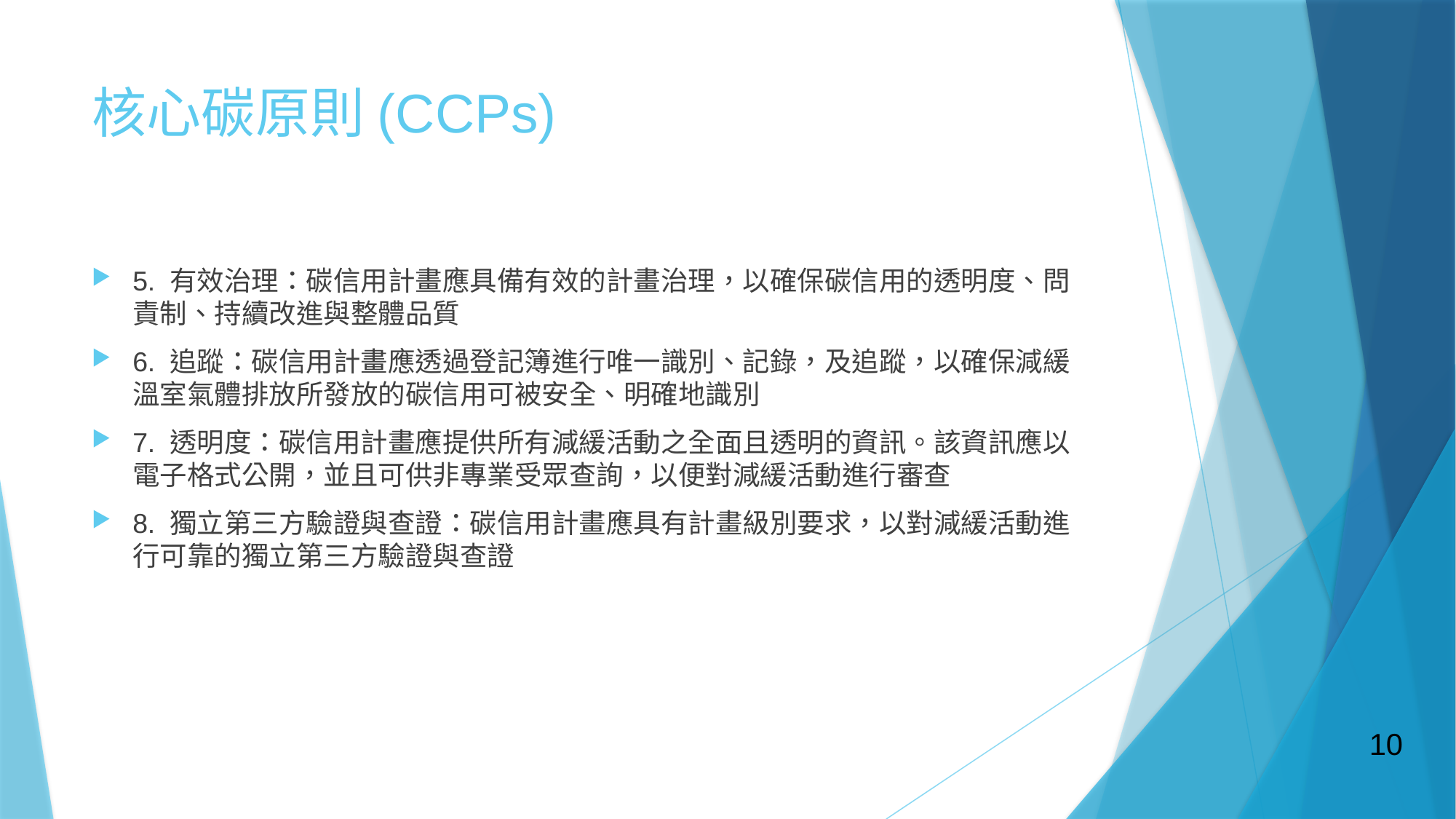

# 核心碳原則(CCPs)
5. 有效治理：碳信用計畫應具備有效的計畫治理，以確保碳信用的透明度、問責制、持續改進與整體品質
6. 追蹤：碳信用計畫應透過登記簿進行唯一識別、記錄，及追蹤，以確保減緩溫室氣體排放所發放的碳信用可被安全、明確地識別
7. 透明度：碳信用計畫應提供所有減緩活動之全面且透明的資訊。該資訊應以電子格式公開，並且可供非專業受眾查詢，以便對減緩活動進行審查
8. 獨立第三方驗證與查證：碳信用計畫應具有計畫級別要求，以對減緩活動進行可靠的獨立第三方驗證與查證
10